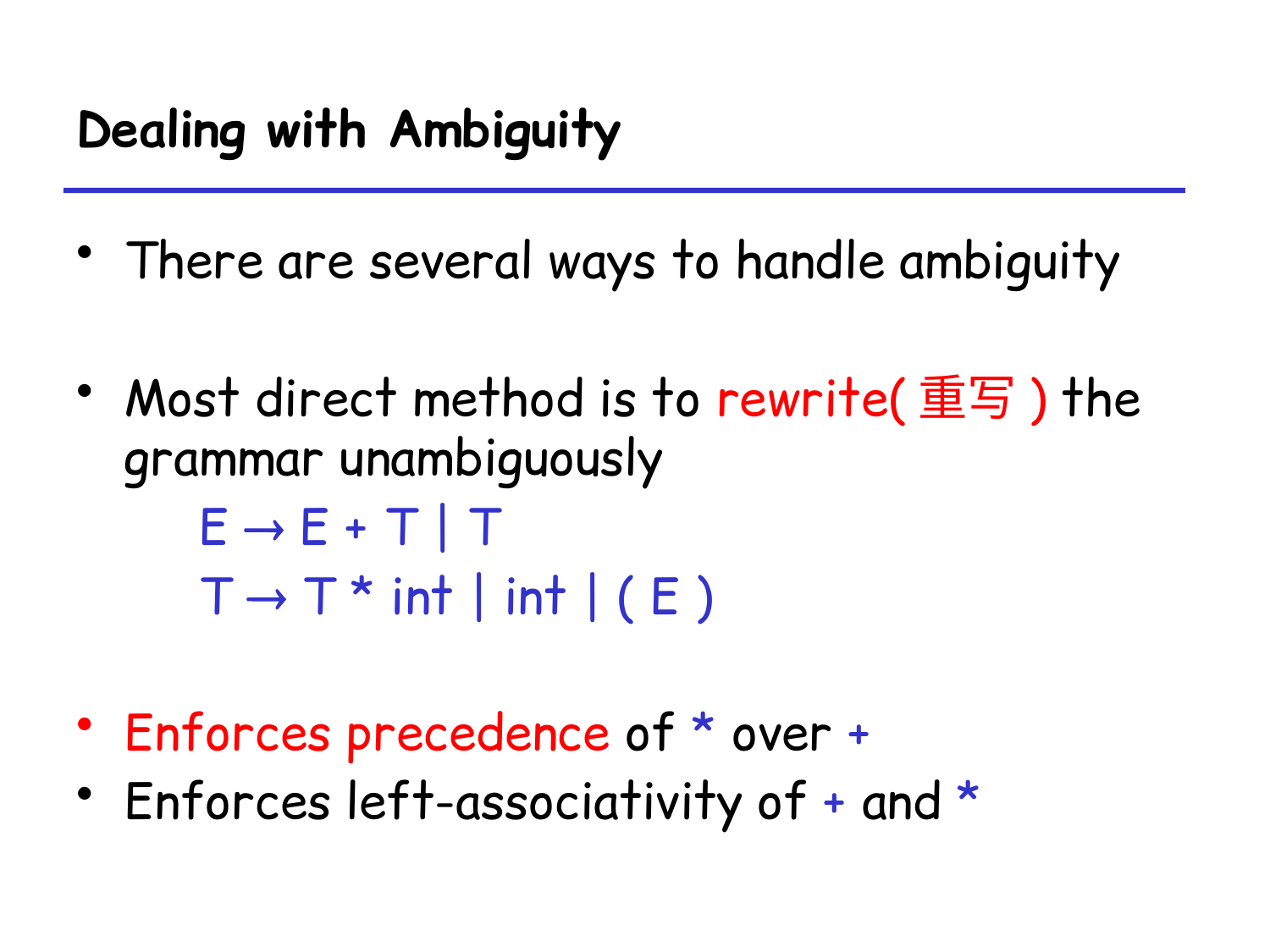

# Dealing with Ambiguity
There are several ways to handle ambiguity

Most direct method is to rewrite(重写) the grammar unambiguously
    E → E + T | T
    T → T * int | int | ( E )

Enforces precedence of * over +
Enforces left-associativity of + and *
54